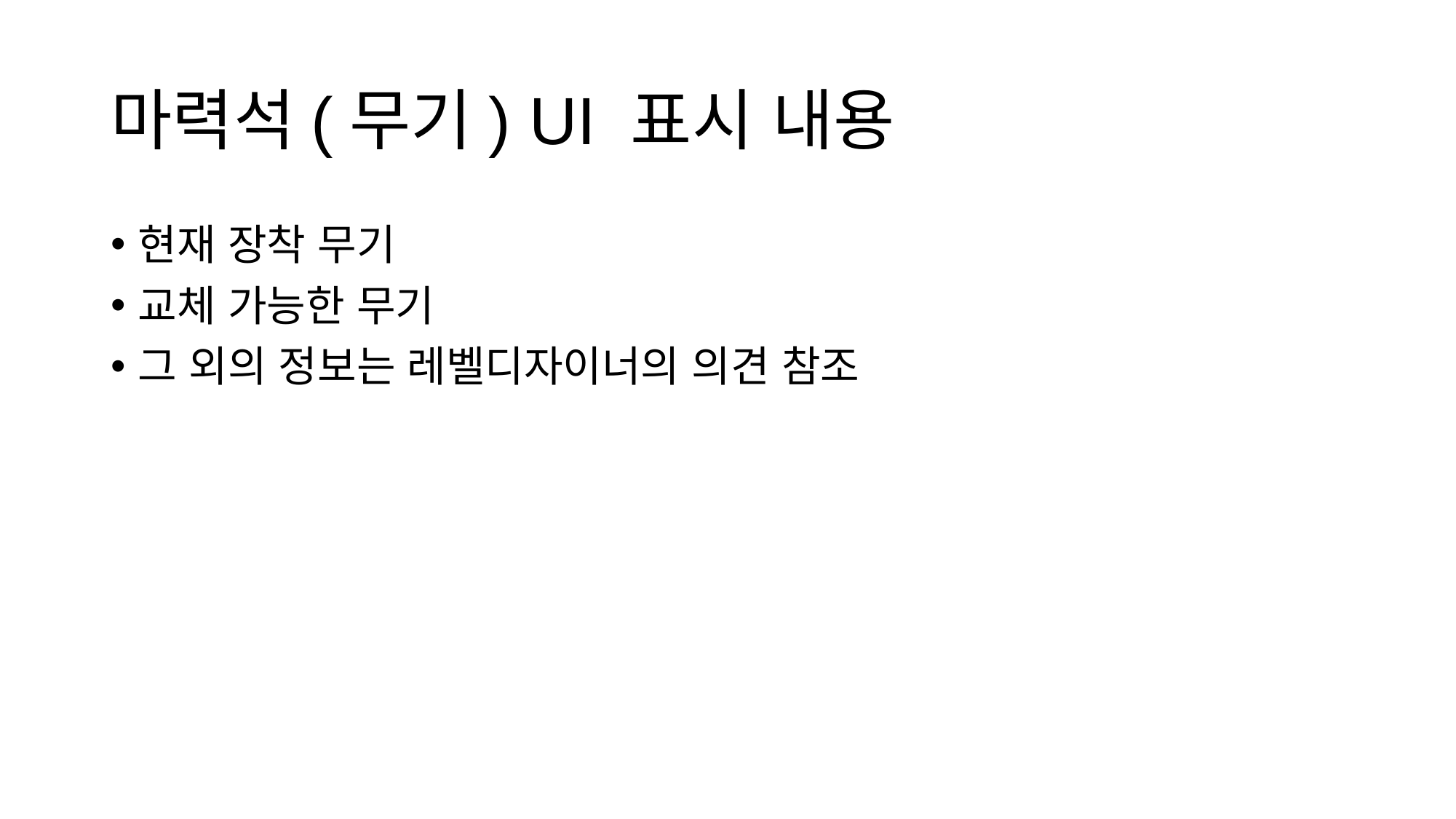

# 마력석(무기) UI 표시 내용
현재 장착 무기
교체 가능한 무기
그 외의 정보는 레벨디자이너의 의견 참조